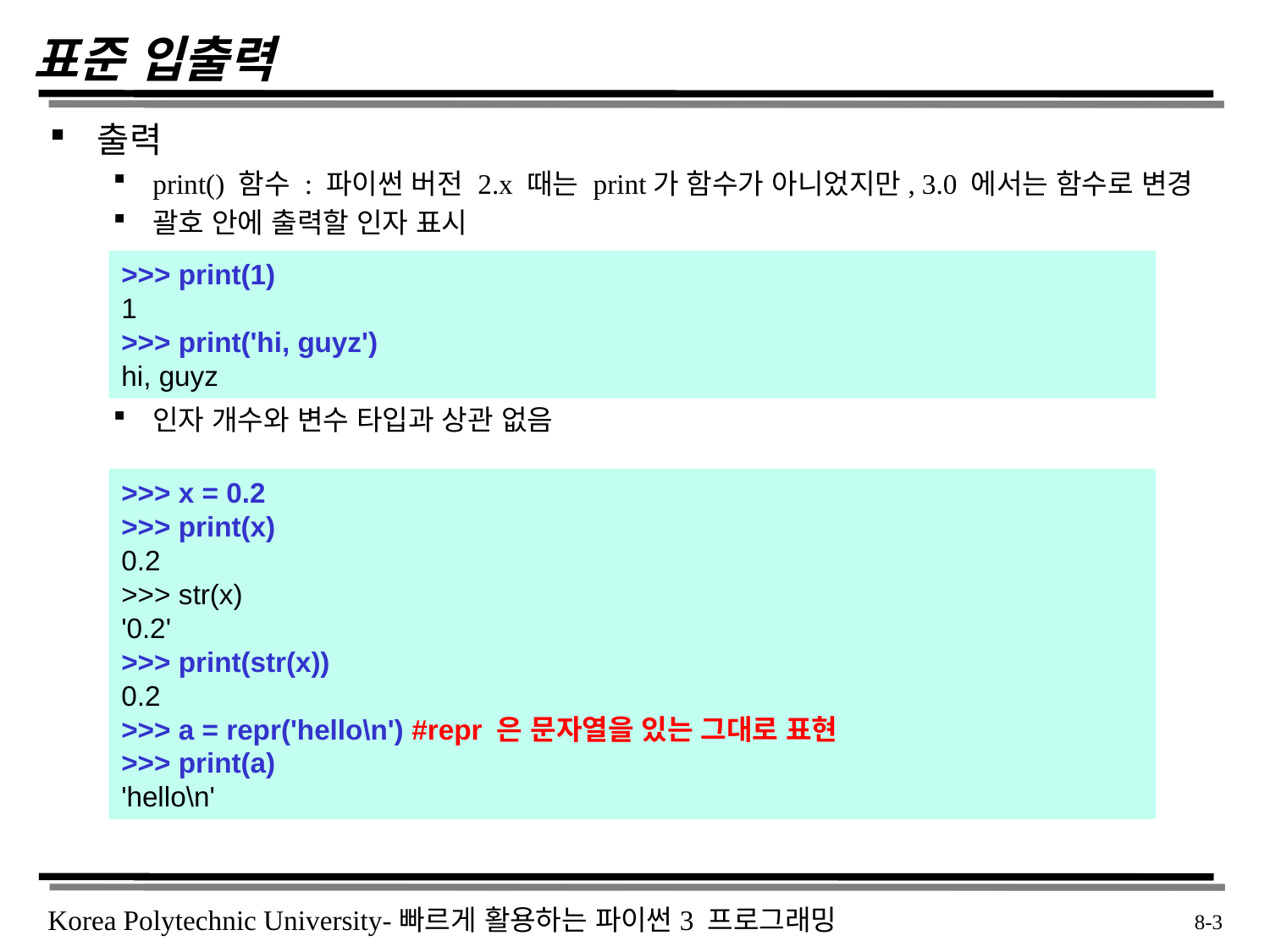

# 표준 입출력
출력
print() 함수 : 파이썬 버전 2.x 때는 print가 함수가 아니었지만, 3.0 에서는 함수로 변경
괄호 안에 출력할 인자 표시

인자 개수와 변수 타입과 상관 없음

>>> print(1)
1
>>> print('hi, guyz')
hi, guyz
>>> x = 0.2
>>> print(x)
0.2
>>> str(x)
'0.2'
>>> print(str(x))
0.2
>>> a = repr('hello\n') #repr 은 문자열을 있는 그대로 표현
>>> print(a)
'hello\n'
 8-3